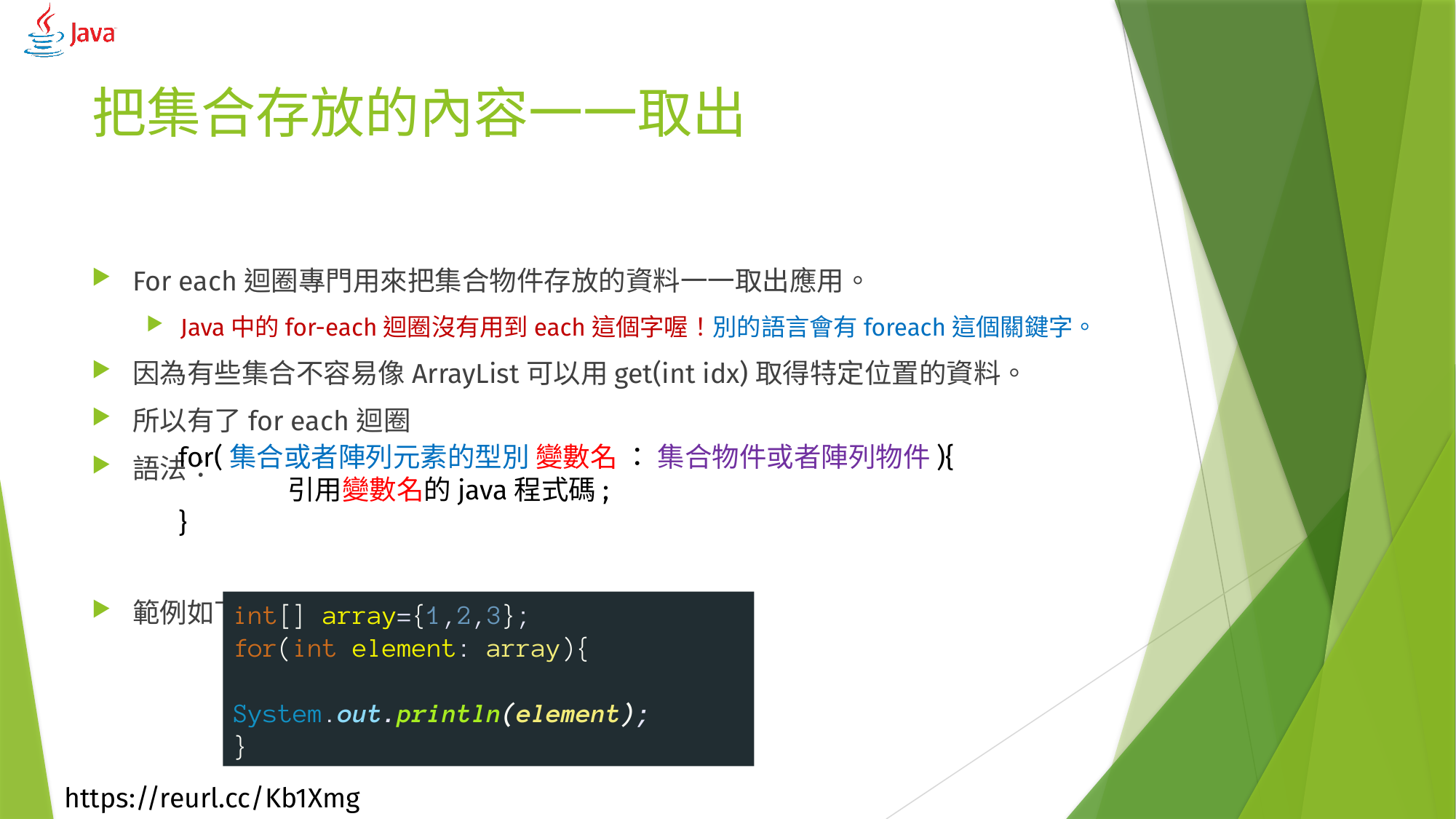

# 把集合存放的內容一一取出
For each迴圈專門用來把集合物件存放的資料一一取出應用。
Java中的for-each迴圈沒有用到each這個字喔！別的語言會有foreach這個關鍵字。
因為有些集合不容易像ArrayList可以用get(int idx)取得特定位置的資料。
所以有了for each迴圈
語法：

範例如下
for(集合或者陣列元素的型別 變數名 ： 集合物件或者陣列物件){
	引用變數名的java程式碼;
}
int[] array={1,2,3};
for(int element: array){
	System.out.println(element);
}